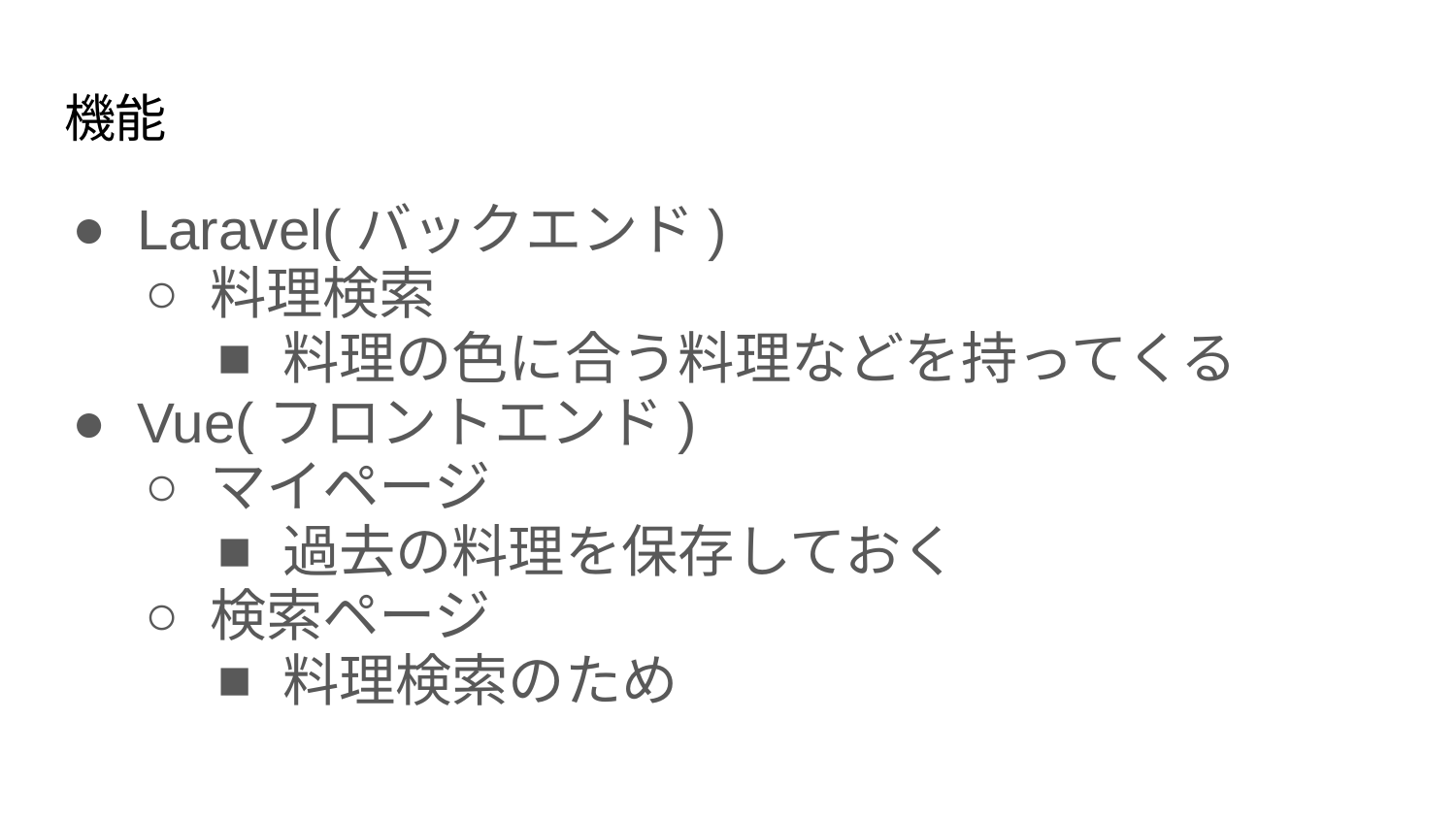

# 機能
Laravel(バックエンド)
料理検索
料理の色に合う料理などを持ってくる
Vue(フロントエンド)
マイページ
過去の料理を保存しておく
検索ページ
料理検索のため